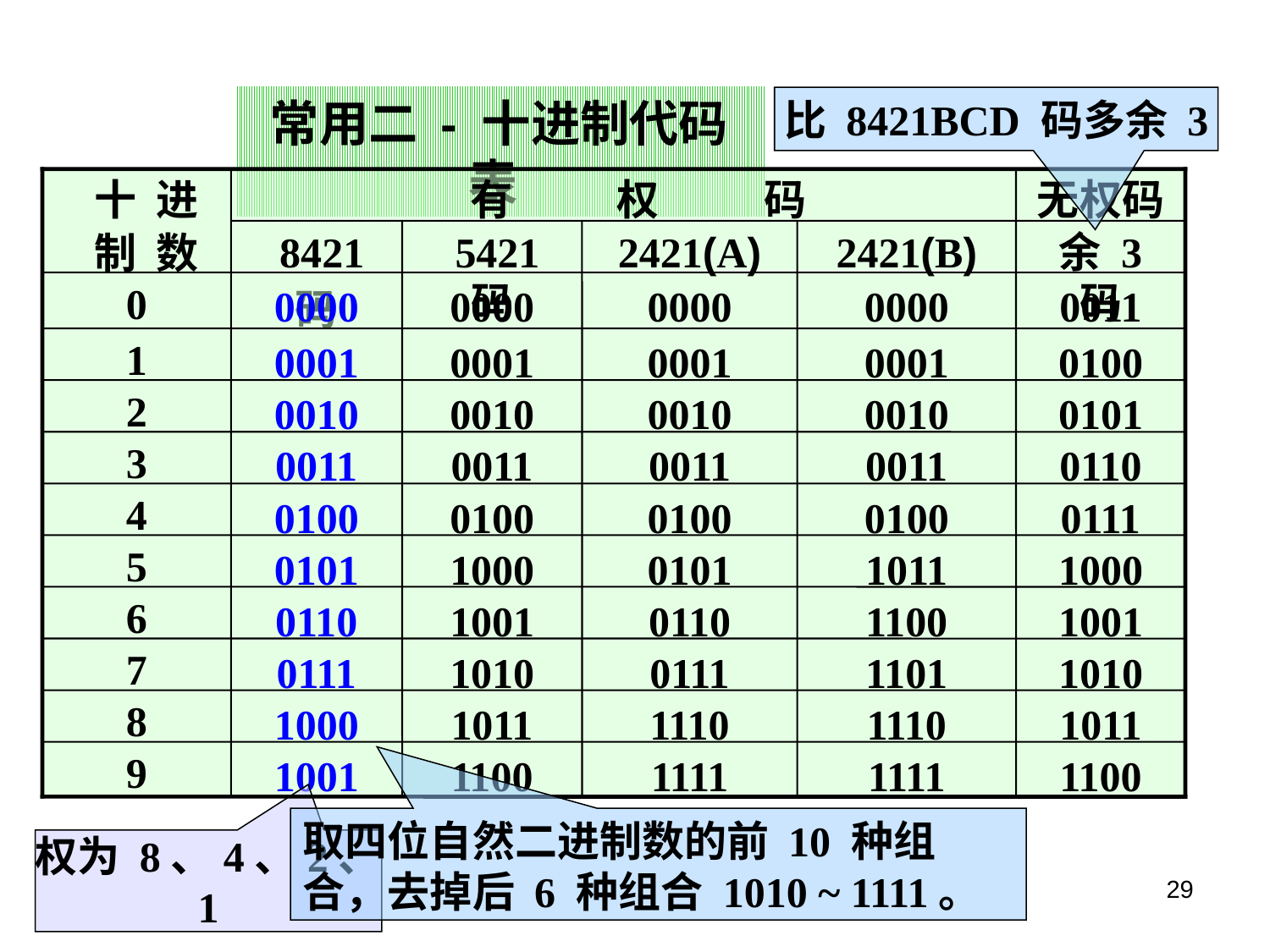

常用二 - 十进制代码表
比 8421BCD 码多余 3
 十  进
 制  数
0
1
2
3
4
5
6
7
8
9
  有           权           码
无权码
 8421 码
 5421 码
2421(A)
2421(B)
余 3 码

0000
0001
0010
0011
0100
0101
0110
0111
1000
1001
0000
0000
0000
0001
0001
0001
0010
0010
0010
0011
0011
0011
0100
0100
0100
1000
0101
1011
1001
0110
1100
1010
0111
1101
1011
1110
1110
1100
1111
1111
0011
0100
0101
0110
0111
1000
1001
1010
1011
1100
取四位自然二进制数的前 10 种组合，去掉后 6 种组合 1010 ~ 1111。
权为 8、4、2、1
29